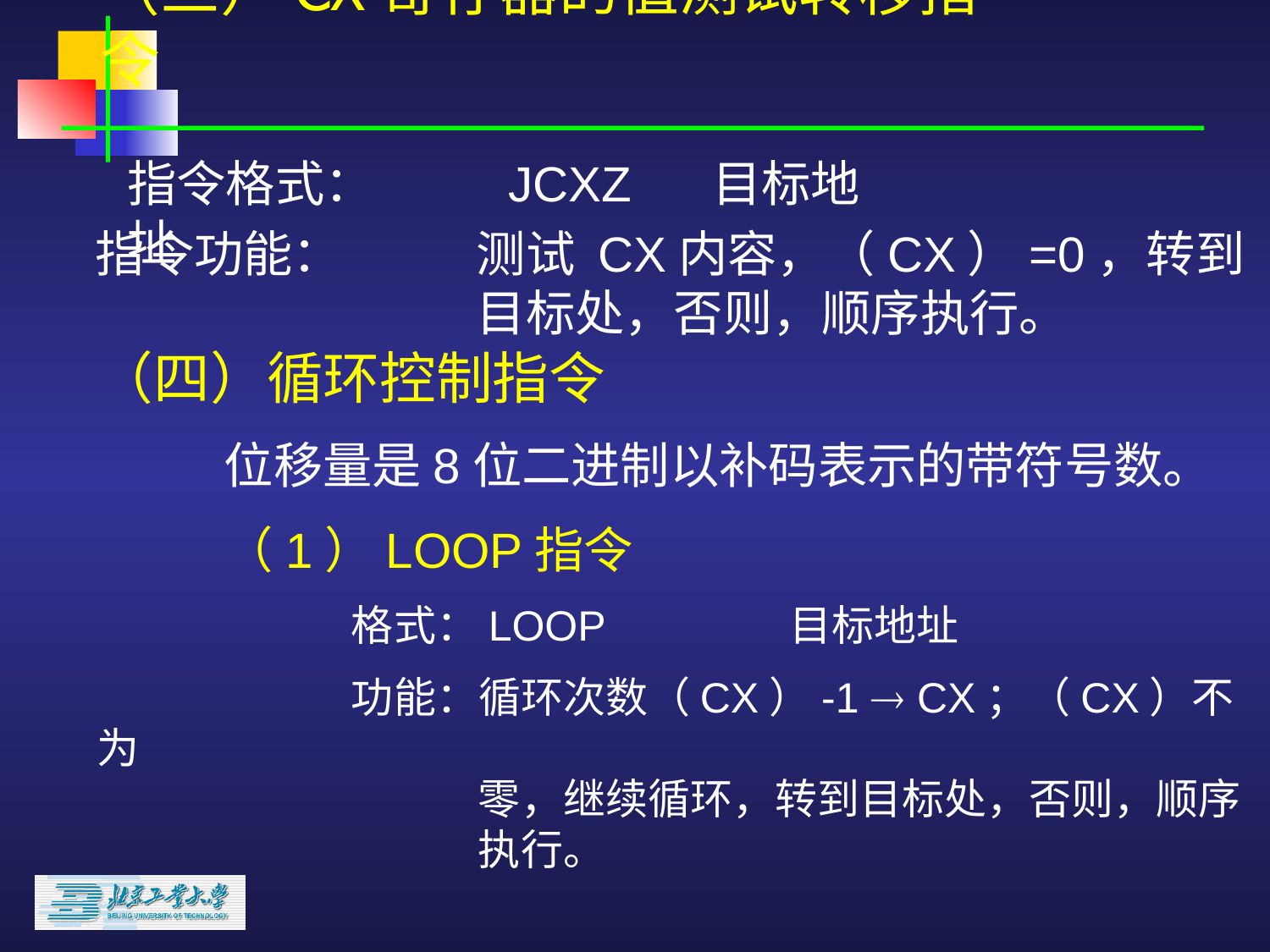

# （三）CX寄存器的值测试转移指令
指令格式：  	JCXZ     目标地址
指令功能：		测试 CX内容，（CX）=0，转到
			目标处，否则，顺序执行。
（四）循环控制指令
	位移量是8位二进制以补码表示的带符号数。
	（1）LOOP指令
		格式：LOOP 	    目标地址
		功能：循环次数（CX）-1 → CX；（CX）不为
			零，继续循环，转到目标处，否则，顺序
			执行。